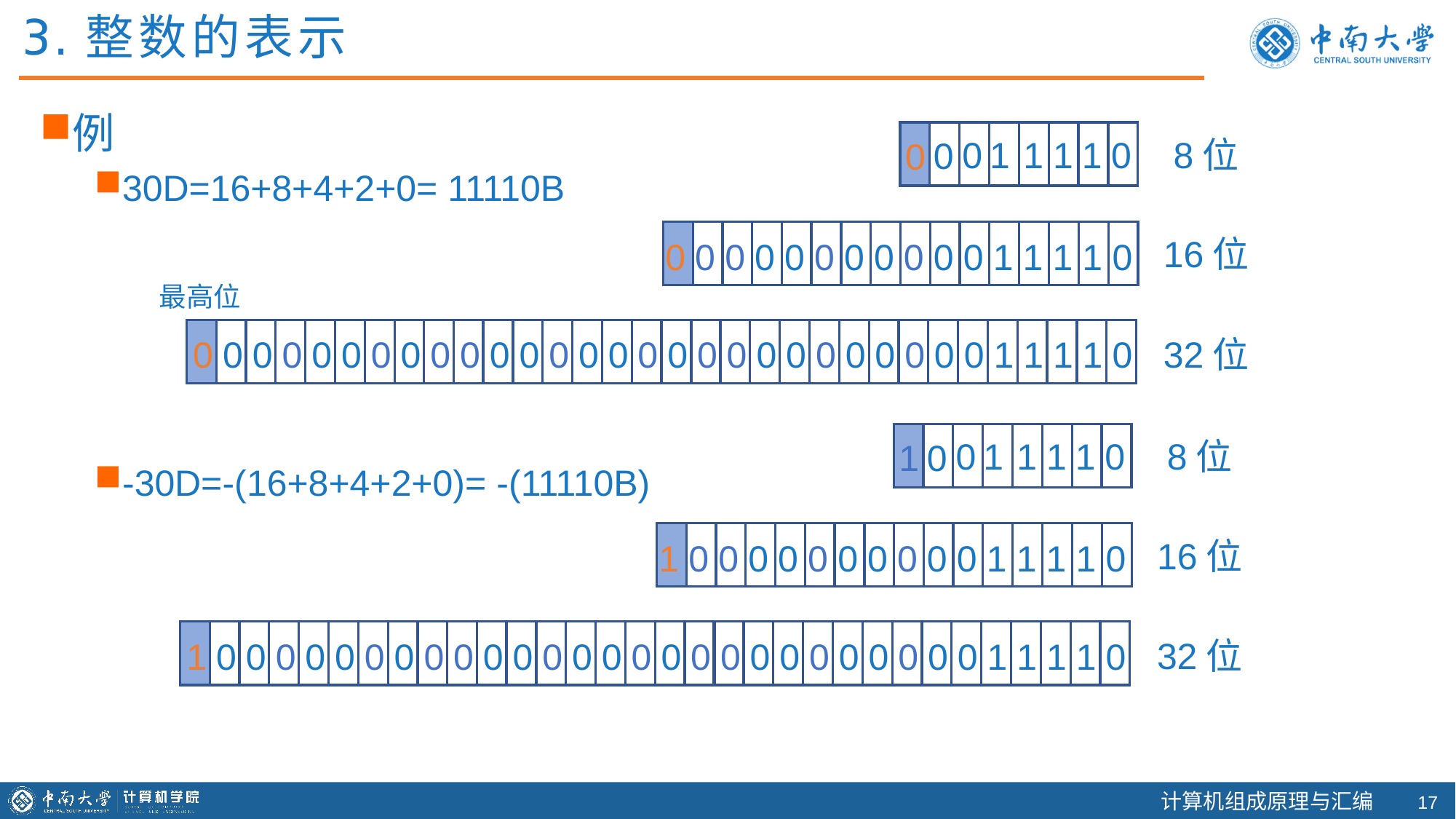

3.整数的表示
例
30D=16+8+4+2+0= 11110B

-30D=-(16+8+4+2+0)= -(11110B)

0
1
1
1
1
0
8位
0
0

16位
0
0
0
0
0
0
0
0
0
0
0
1
1
1
1
0
最高位

32位
0
0
0
0
0
0
0
0
0
0
0
0
0
0
0
0
0
0
0
0
0
0
0
0
0
0
0
1
1
1
1
0

0
1
1
1
1
0
8位
0
1

16位
1
0
0
0
0
0
0
0
0
0
0
1
1
1
1
0

32位
1
0
0
0
0
0
0
0
0
0
0
0
0
0
0
0
0
0
0
0
0
0
0
0
0
0
0
1
1
1
1
0
17